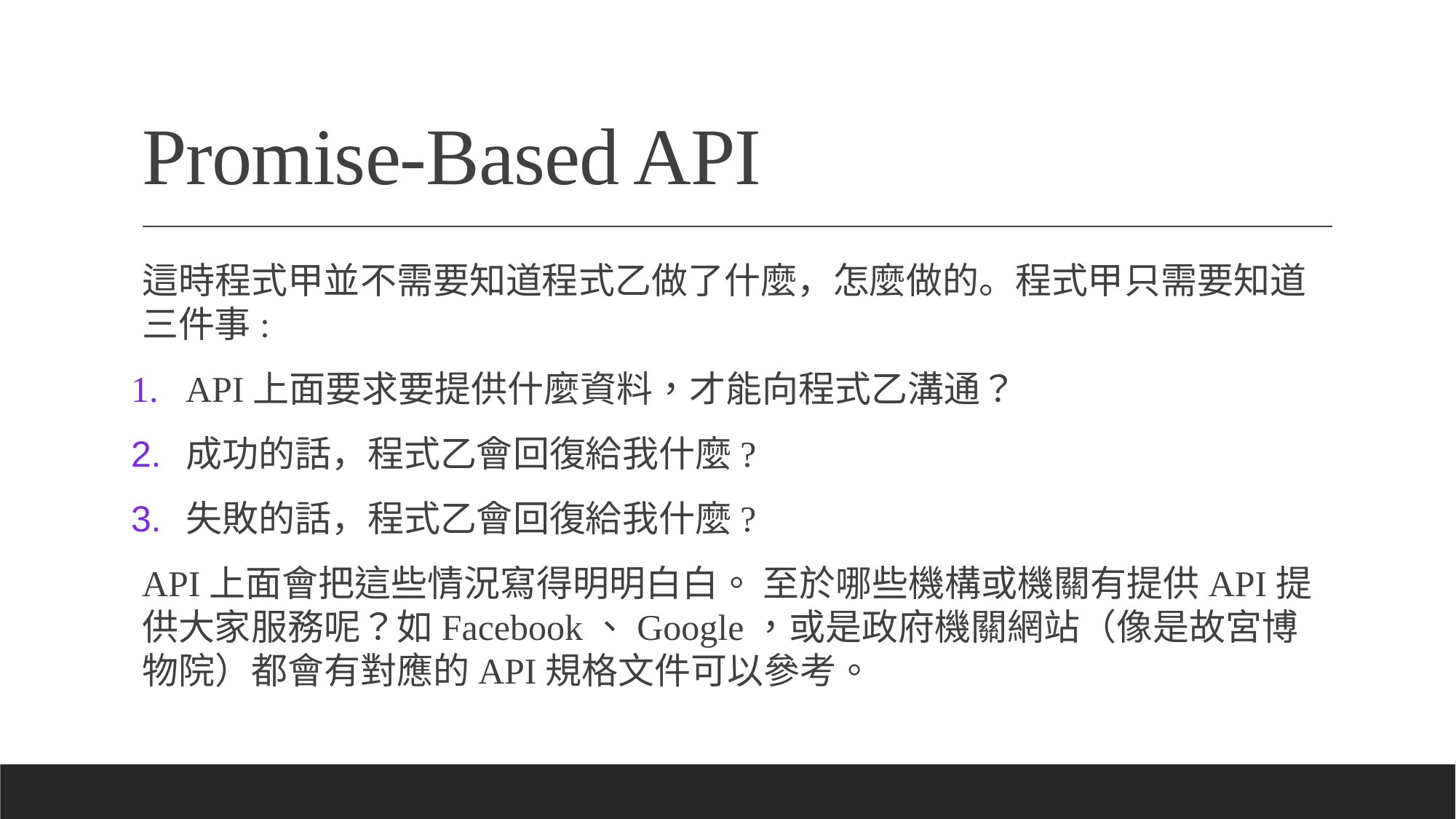

# Promise-Based API
這時程式甲並不需要知道程式乙做了什麼，怎麼做的。程式甲只需要知道三件事:
API上面要求要提供什麼資料，才能向程式乙溝通？
成功的話，程式乙會回復給我什麼?
失敗的話，程式乙會回復給我什麼?
API上面會把這些情況寫得明明白白。 至於哪些機構或機關有提供API提供大家服務呢？如Facebook、Google，或是政府機關網站（像是故宮博物院）都會有對應的API規格文件可以參考。